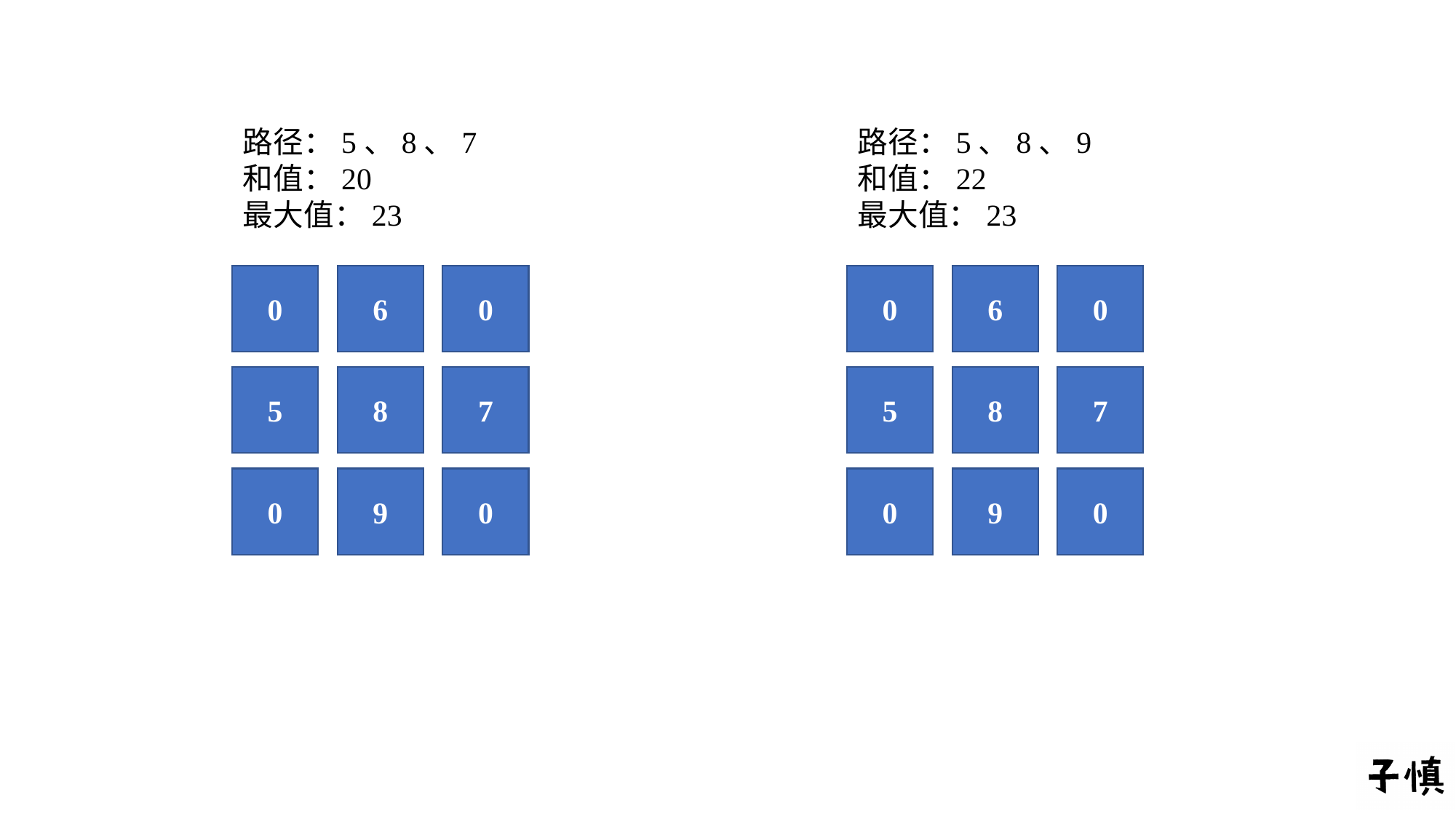

路径：5、8、9
和值：22
最大值：23
路径：5、8、7
和值：20
最大值：23
0
6
0
0
6
0
5
8
7
5
8
7
0
9
0
0
9
0